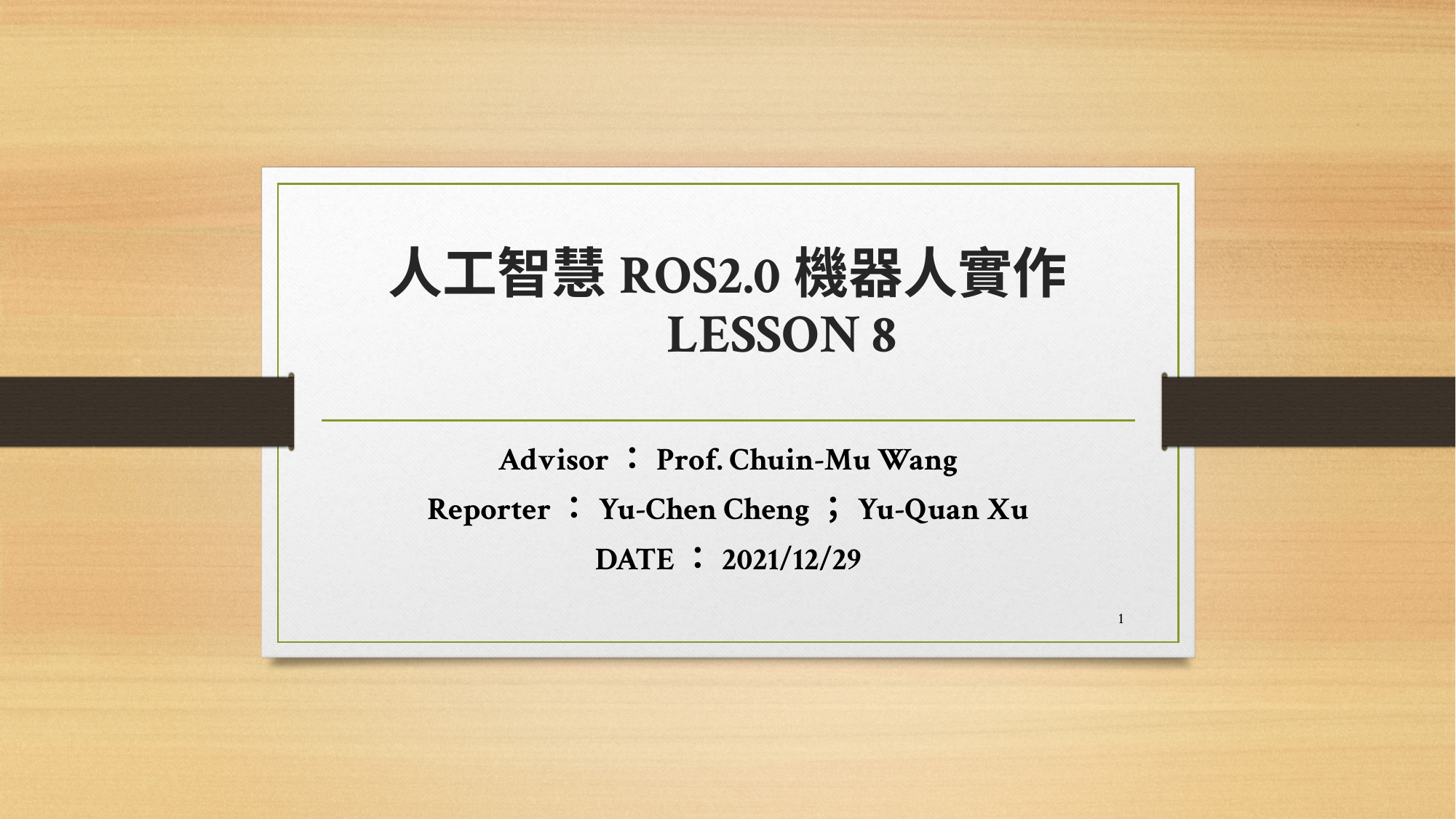

# 人工智慧ROS2.0機器人實作 LESSON 8
Advisor：Prof. Chuin-Mu Wang
Reporter：Yu-Chen Cheng；Yu-Quan Xu
DATE：2021/12/29
1